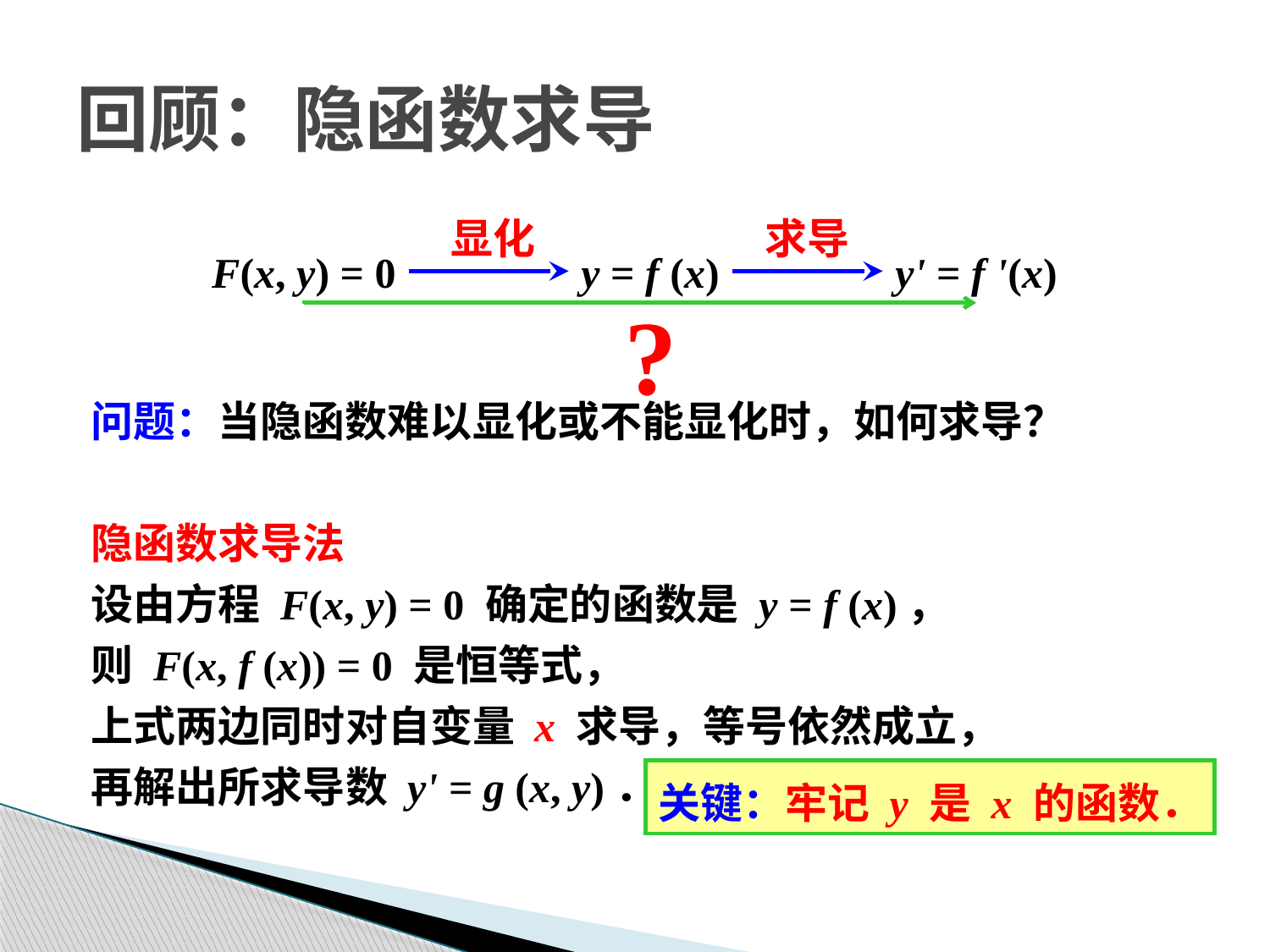

# 回顾：隐函数求导

问题：当隐函数难以显化或不能显化时，如何求导？

隐函数求导法
设由方程 F(x, y) = 0 确定的函数是 y = f (x)，
则 F(x, f (x)) = 0 是恒等式，
上式两边同时对自变量 x 求导，等号依然成立，
再解出所求导数 y' = g (x, y)．
显化
求导
F(x, y) = 0
y = f (x)
y' = f '(x)
?
关键：牢记 y 是 x 的函数．